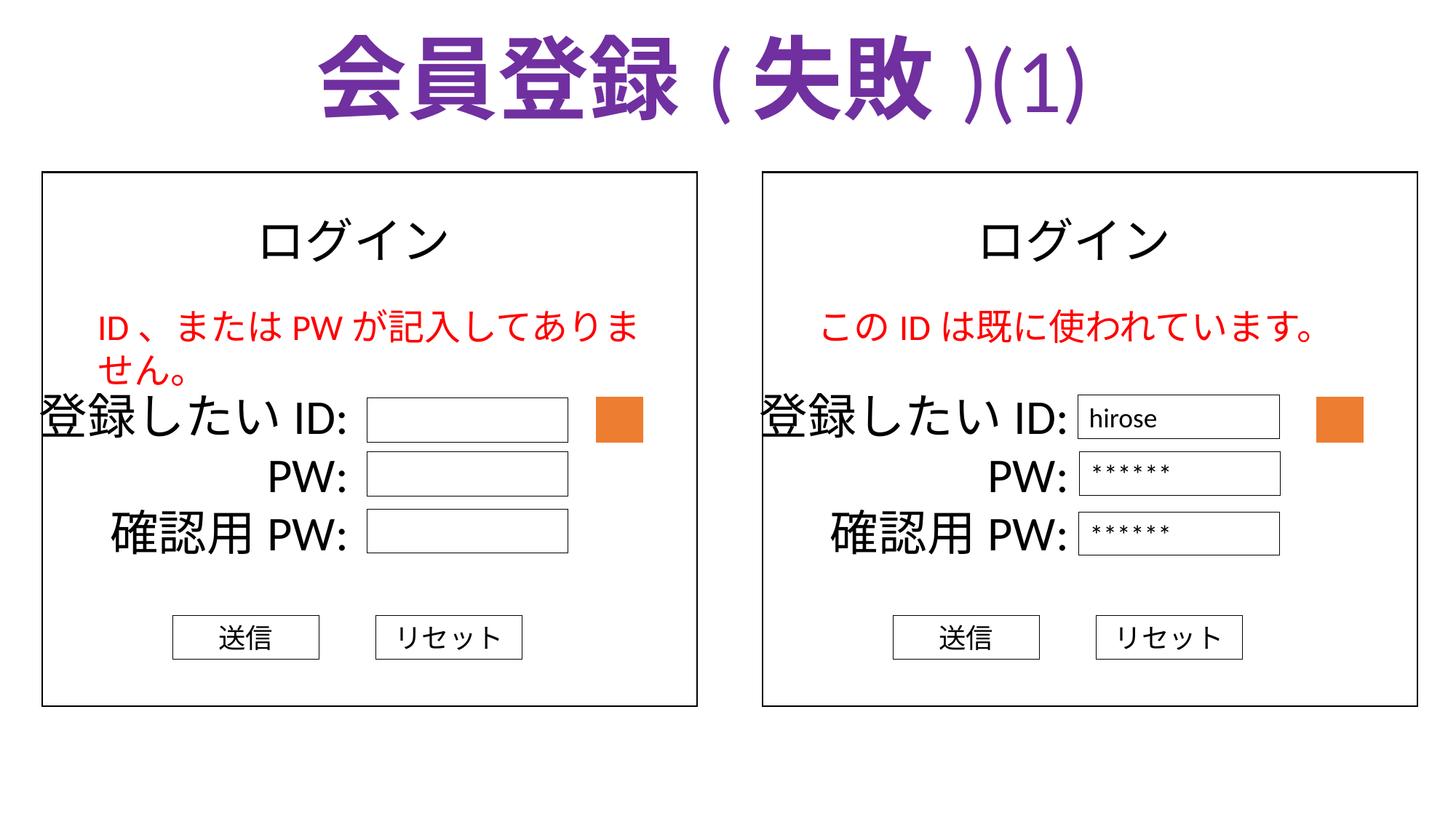

会員登録(失敗)(1)

ログイン
ログイン
ID、またはPWが記入してありません。
このIDは既に使われています。
登録したいID:
PW:
確認用PW:
登録したいID:
PW:
確認用PW:
hirose

******

******
送信
リセット
送信
リセット